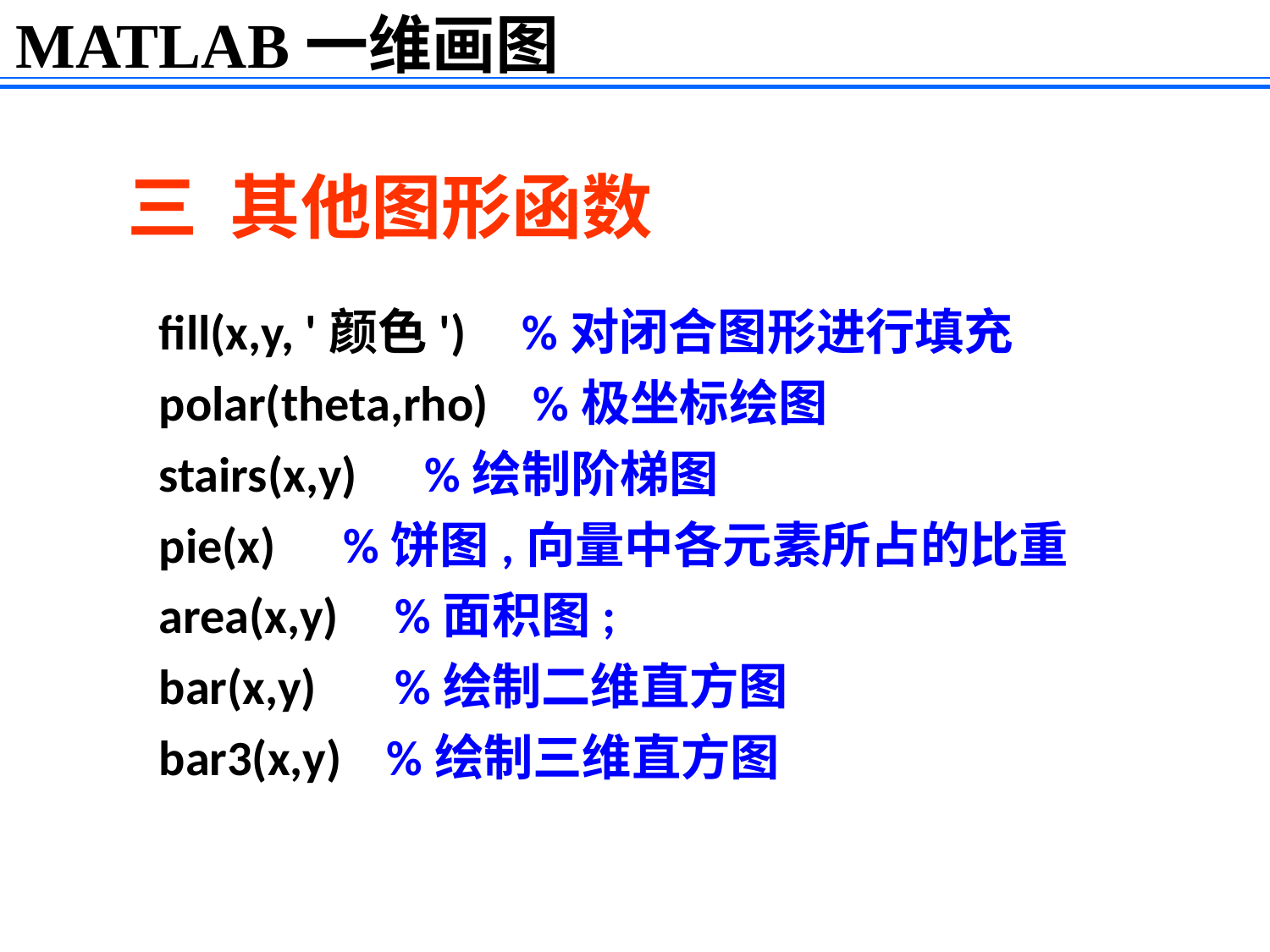

MATLAB一维画图

# 三  其他图形函数
 fill(x,y, '颜色')     %对闭合图形进行填充
 polar(theta,rho)    %极坐标绘图
 stairs(x,y)      %绘制阶梯图
 pie(x)      %饼图,向量中各元素所占的比重
 area(x,y)     %面积图;
 bar(x,y)       %绘制二维直方图
 bar3(x,y)    %绘制三维直方图